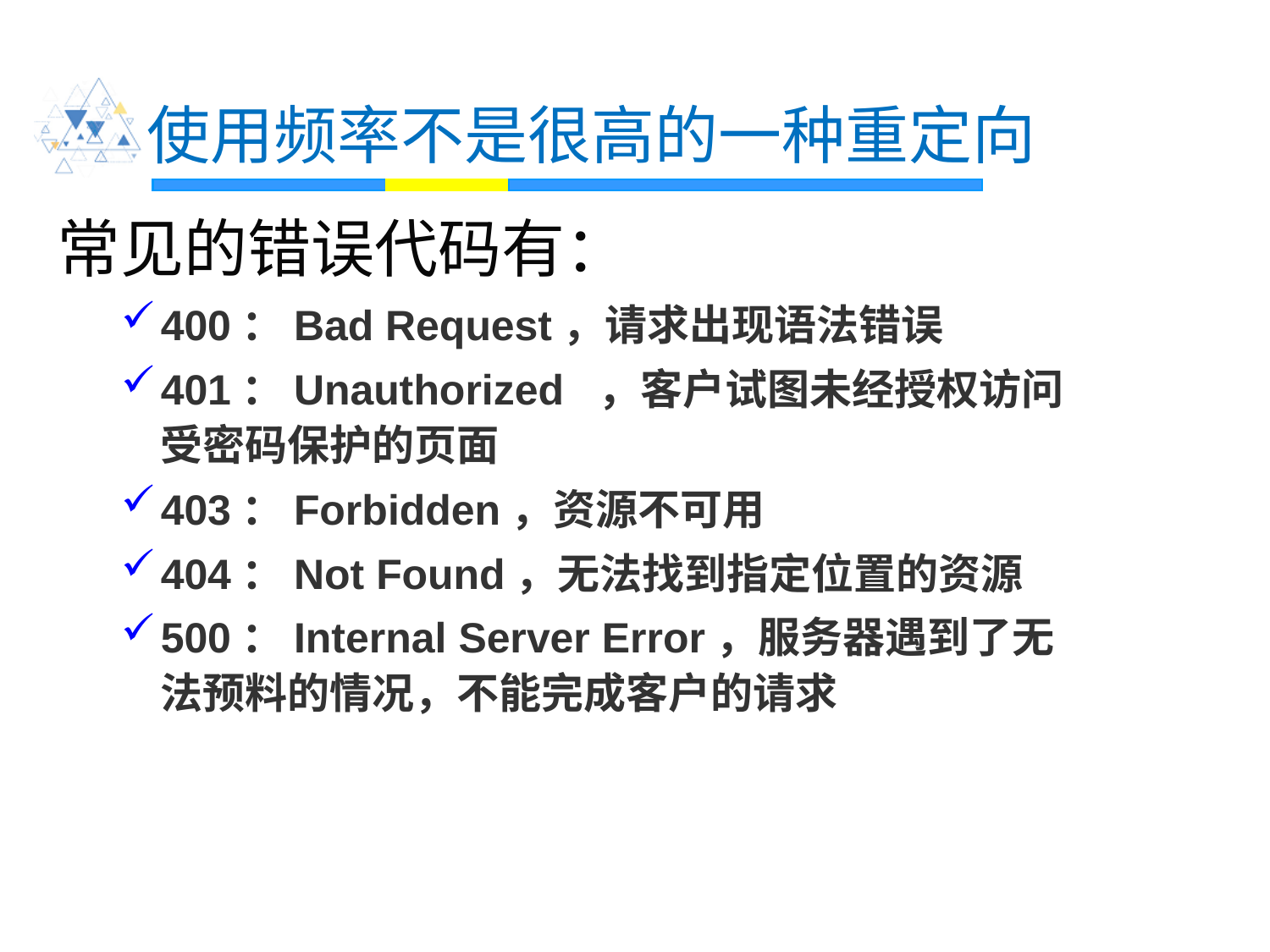

# 使用频率不是很高的一种重定向
常见的错误代码有：
400：Bad Request，请求出现语法错误
401：Unauthorized  ，客户试图未经授权访问受密码保护的页面
403：Forbidden，资源不可用
404：Not Found，无法找到指定位置的资源
500：Internal Server Error，服务器遇到了无法预料的情况，不能完成客户的请求